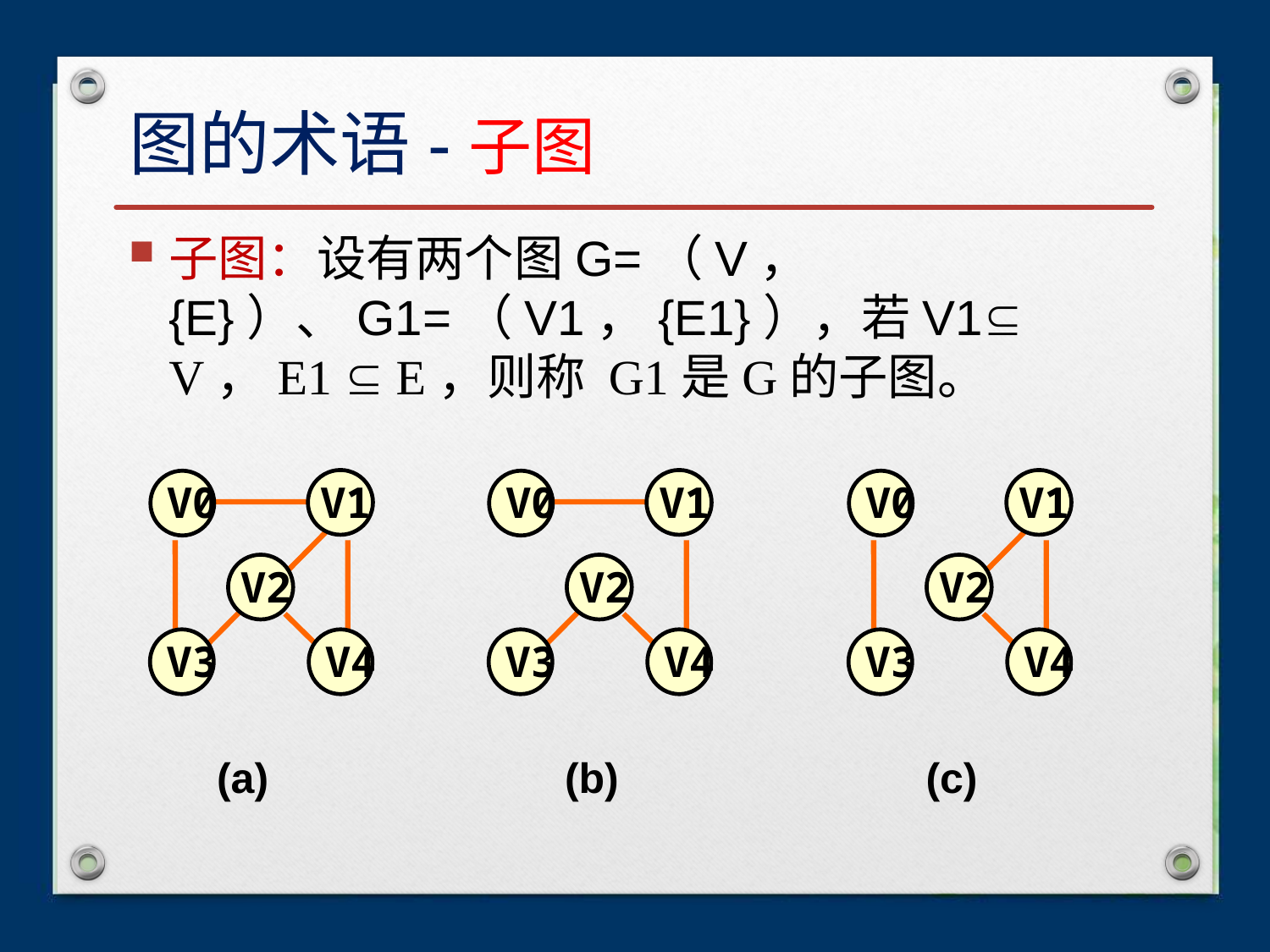

# 图的术语-子图
子图：设有两个图G=（V，{E}）、G1=（V1，{E1}），若V1⊆  V，E1 ⊆ E，则称 G1是G的子图。
 V0

 V1

 V2

 V3

 V4

 V0

 V1

 V2

 V3

 V4

 V0

 V1

 V2

 V3

 V4

(a)
(b)
(c)